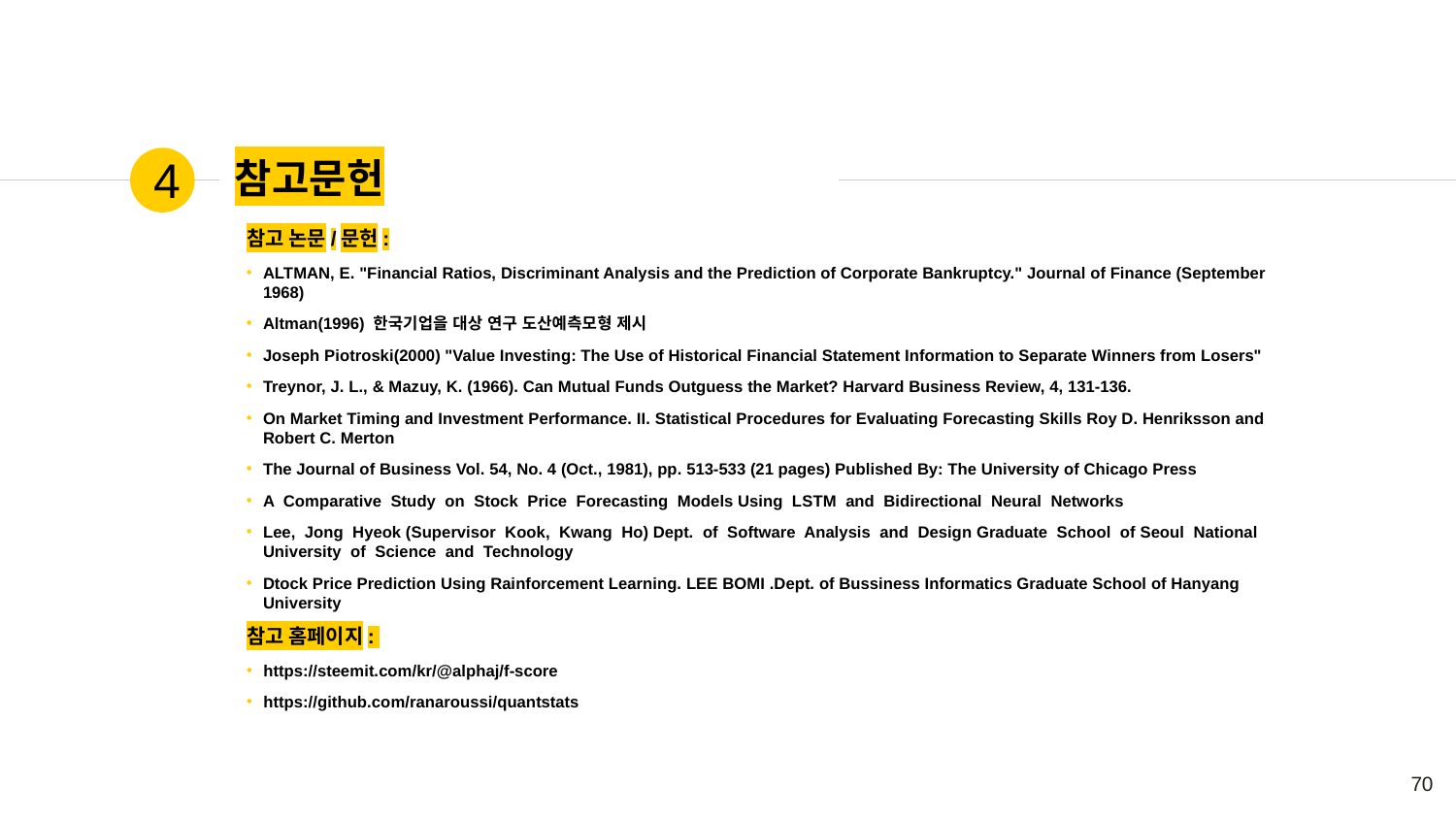

4
# 참고문헌
참고 논문/문헌:
ALTMAN, E. "Financial Ratios, Discriminant Analysis and the Prediction of Corporate Bankruptcy." Journal of Finance (September 1968)
Altman(1996) 한국기업을 대상 연구 도산예측모형 제시
Joseph Piotroski(2000) "Value Investing: The Use of Historical Financial Statement Information to Separate Winners from Losers"
Treynor, J. L., & Mazuy, K. (1966). Can Mutual Funds Outguess the Market? Harvard Business Review, 4, 131-136.
On Market Timing and Investment Performance. II. Statistical Procedures for Evaluating Forecasting Skills Roy D. Henriksson and Robert C. Merton
The Journal of Business Vol. 54, No. 4 (Oct., 1981), pp. 513-533 (21 pages) Published By: The University of Chicago Press
A  Comparative  Study  on  Stock  Price  Forecasting  Models Using  LSTM  and  Bidirectional  Neural  Networks
Lee,  Jong  Hyeok (Supervisor  Kook,  Kwang  Ho) Dept.  of  Software  Analysis  and  Design Graduate  School  of Seoul  National  University  of  Science  and  Technology
Dtock Price Prediction Using Rainforcement Learning. LEE BOMI .Dept. of Bussiness Informatics Graduate School of Hanyang University
참고 홈페이지:
https://steemit.com/kr/@alphaj/f-score
https://github.com/ranaroussi/quantstats
70